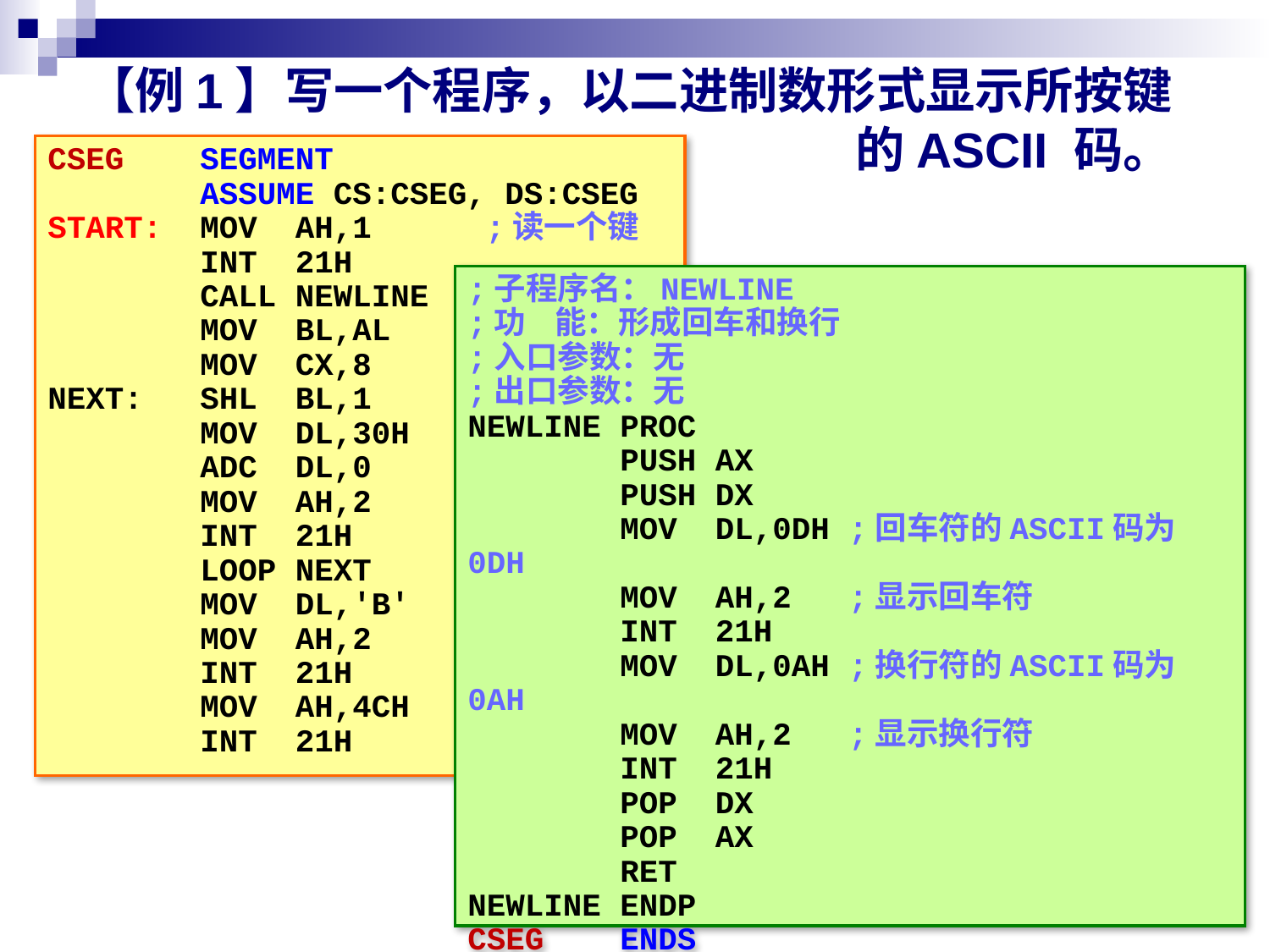

# 【例1】写一个程序，以二进制数形式显示所按键的ASCII 码。
CSEG    SEGMENT
        ASSUME CS:CSEG, DS:CSEG
START:  MOV  AH,1      ;读一个键
        INT  21H
        CALL NEWLINE
        MOV  BL,AL
        MOV  CX,8
NEXT:   SHL  BL,1
        MOV  DL,30H
        ADC  DL,0
        MOV  AH,2
        INT  21H
        LOOP NEXT
        MOV  DL,'B'
        MOV  AH,2
        INT  21H
        MOV  AH,4CH
        INT  21H
;子程序名：NEWLINE
;功    能：形成回车和换行
;入口参数：无
;出口参数：无
NEWLINE PROC
        PUSH AX
        PUSH DX
        MOV  DL,0DH ;回车符的ASCII码为0DH
        MOV  AH,2   ;显示回车符
        INT  21H
        MOV  DL,0AH ;换行符的ASCII码为0AH
        MOV  AH,2   ;显示换行符
        INT  21H
        POP  DX
        POP  AX
        RET
NEWLINE ENDP
CSEG    ENDS
        END  START
10